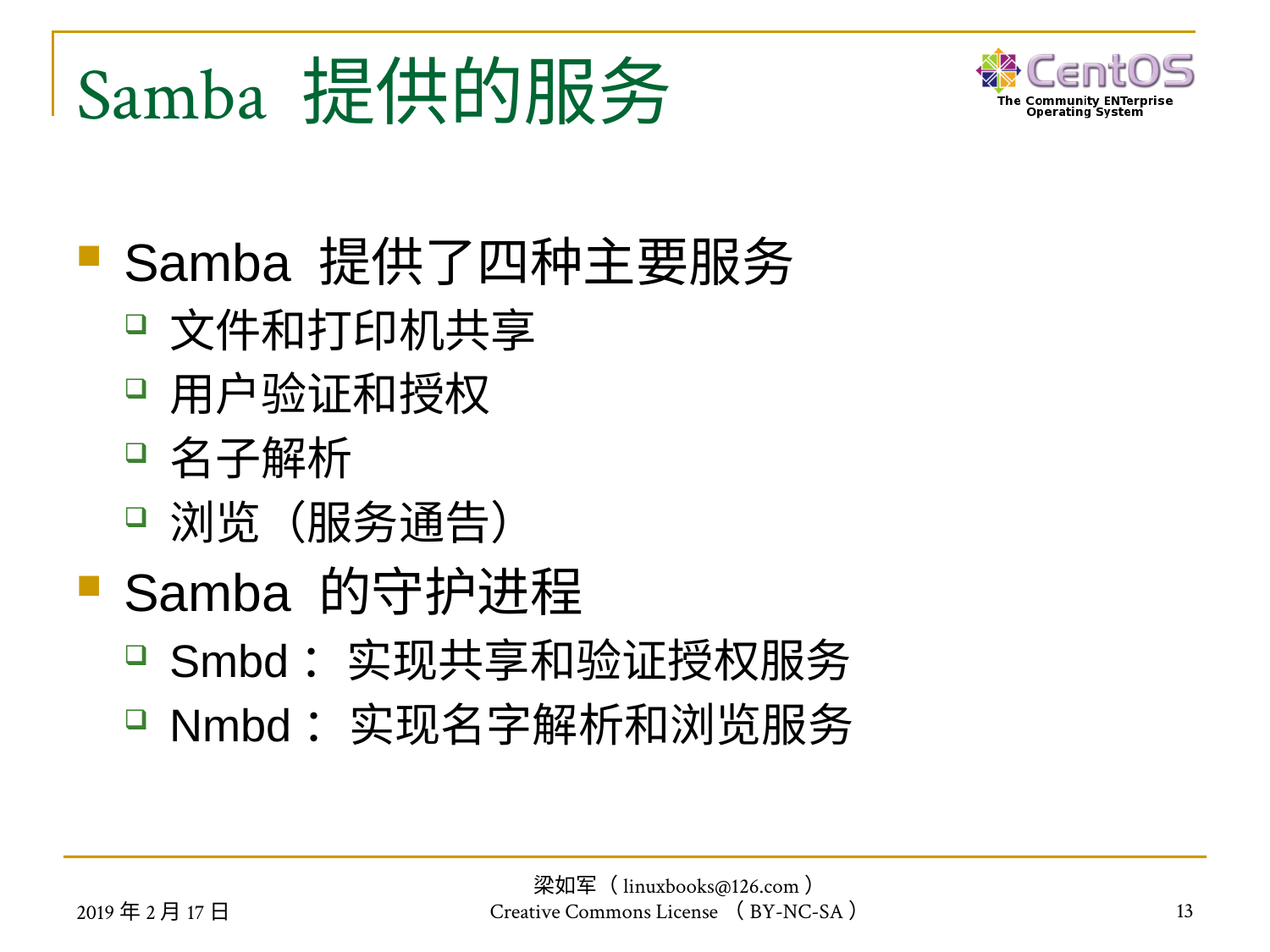

# Samba 提供的服务
Samba 提供了四种主要服务
文件和打印机共享
用户验证和授权
名子解析
浏览（服务通告）
Samba 的守护进程
Smbd：实现共享和验证授权服务
Nmbd：实现名字解析和浏览服务
梁如军（linuxbooks@126.com）
Creative Commons License（BY-NC-SA）
2019年2月17日
13